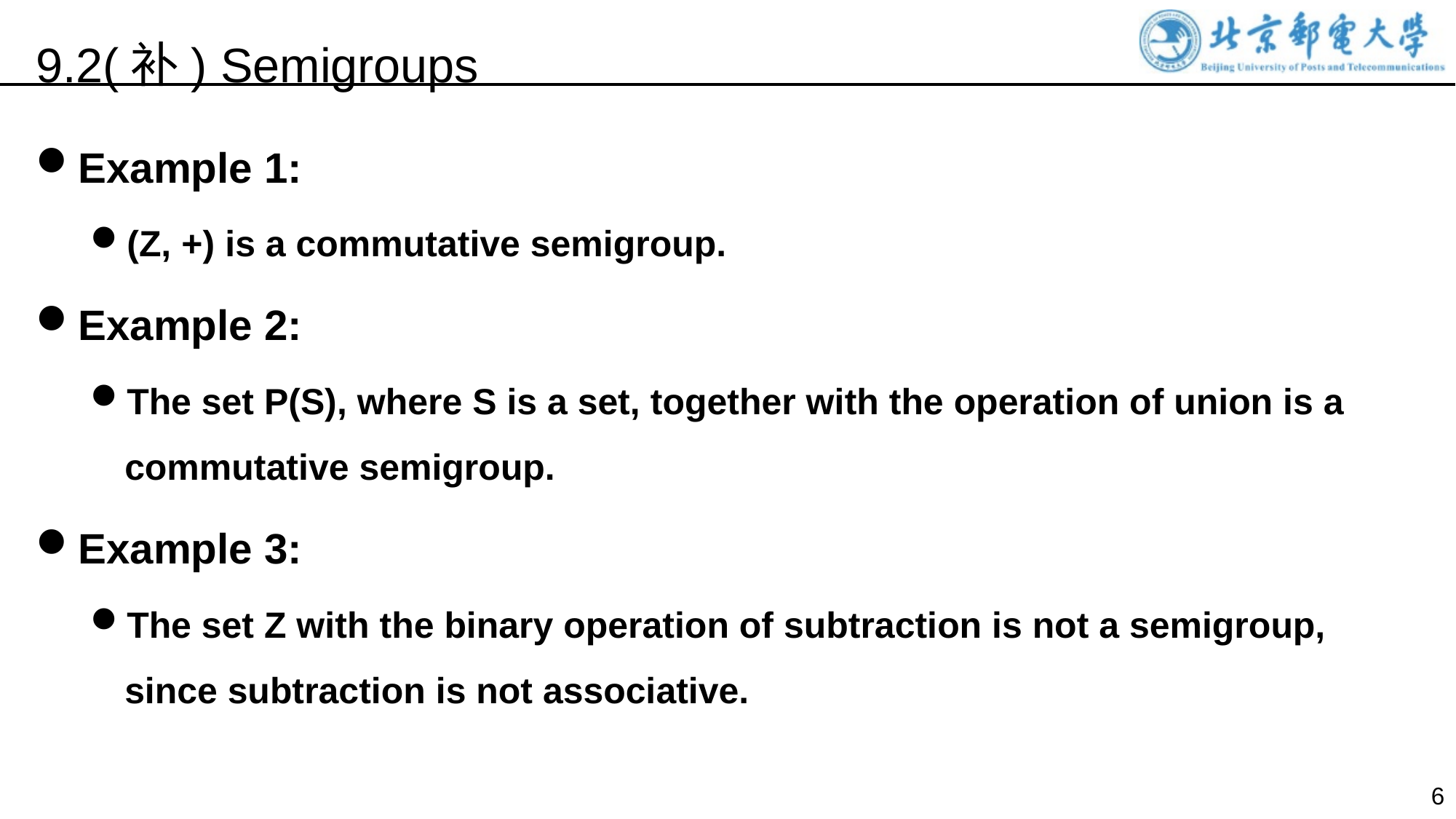

9.2(补) Semigroups
Example 1:
(Z, +) is a commutative semigroup.
Example 2:
The set P(S), where S is a set, together with the operation of union is a commutative semigroup.
Example 3:
The set Z with the binary operation of subtraction is not a semigroup, since subtraction is not associative.